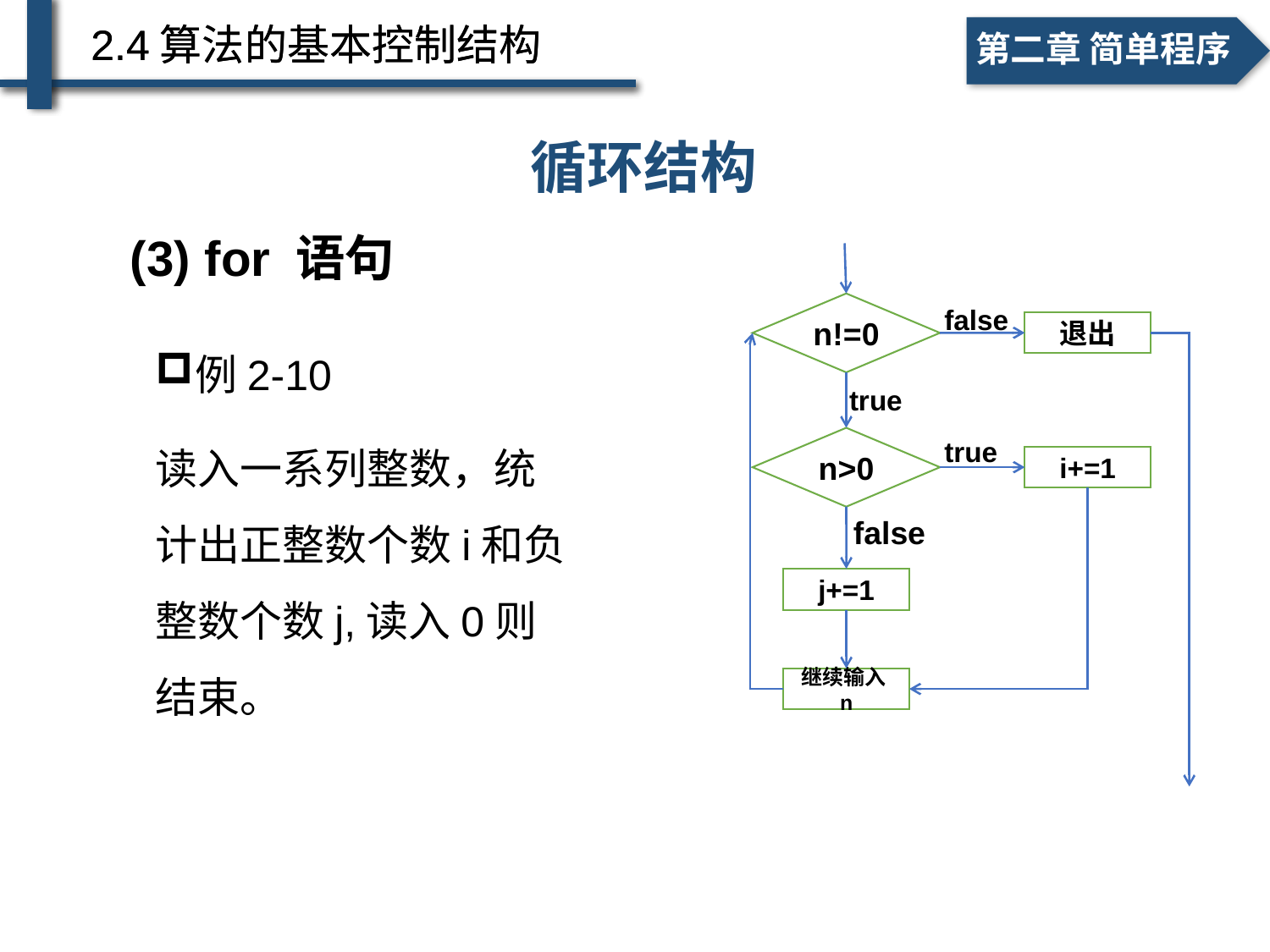

2.4算法的基本控制结构
2.4算法的基本控制结构
一、个人简介
二、学术成绩
一、个人简介

第二章 简单程序
# 例2-8

循环结构
(3) for 语句
n!=0
false
退出
例2-10
读入一系列整数，统计出正整数个数i和负整数个数j,读入0则结束。

true
n>0
true
i+=1
false
j+=1
继续输入n
75